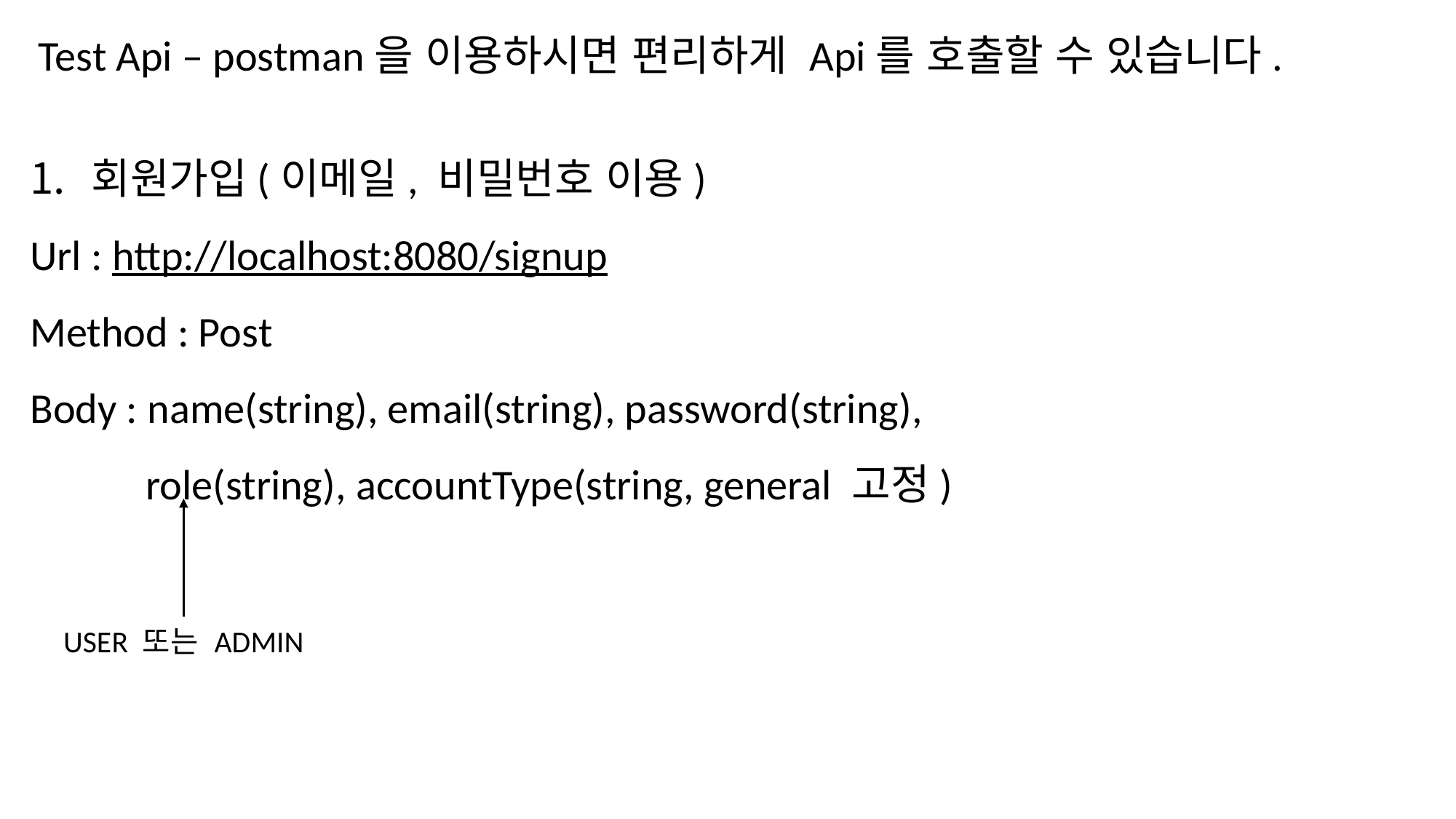

Test Api – postman을 이용하시면 편리하게 Api를 호출할 수 있습니다.
회원가입(이메일, 비밀번호 이용)
Url : http://localhost:8080/signup
Method : Post
Body : name(string), email(string), password(string),
            role(string), accountType(string, general 고정)
USER 또는 ADMIN